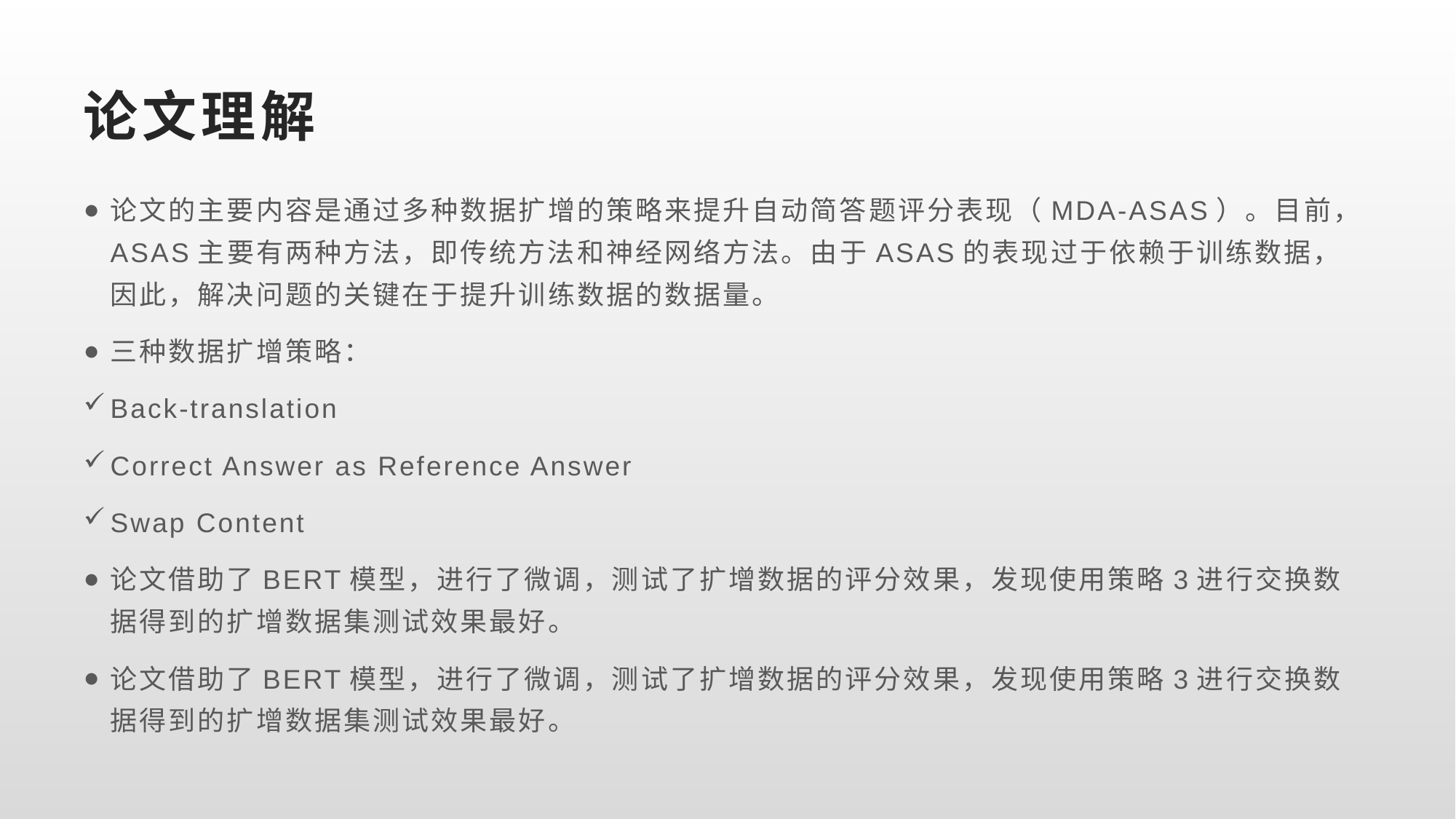

# 论文理解
论文的主要内容是通过多种数据扩增的策略来提升自动简答题评分表现（MDA-ASAS）。目前，ASAS主要有两种方法，即传统方法和神经网络方法。由于ASAS的表现过于依赖于训练数据，因此，解决问题的关键在于提升训练数据的数据量。
三种数据扩增策略：
Back-translation
Correct Answer as Reference Answer
Swap Content
论文借助了BERT模型，进行了微调，测试了扩增数据的评分效果，发现使用策略3进行交换数据得到的扩增数据集测试效果最好。
论文借助了BERT模型，进行了微调，测试了扩增数据的评分效果，发现使用策略3进行交换数据得到的扩增数据集测试效果最好。